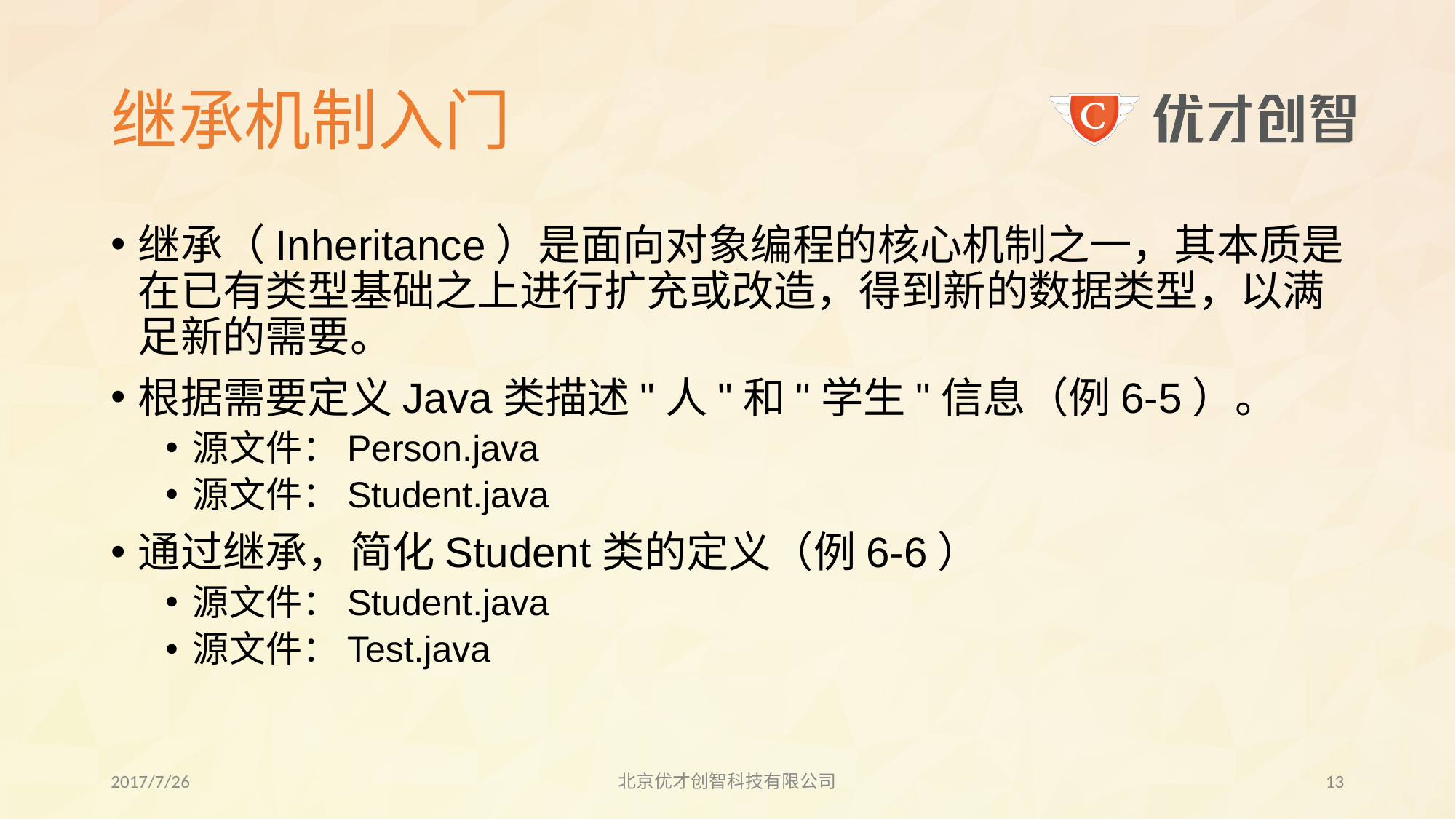

# 继承机制入门
继承（Inheritance）是面向对象编程的核心机制之一，其本质是在已有类型基础之上进行扩充或改造，得到新的数据类型，以满足新的需要。
根据需要定义Java类描述"人"和"学生"信息（例6-5）。
源文件：Person.java
源文件：Student.java
通过继承，简化Student类的定义（例6-6）
源文件：Student.java
源文件：Test.java
2017/7/26
北京优才创智科技有限公司
13